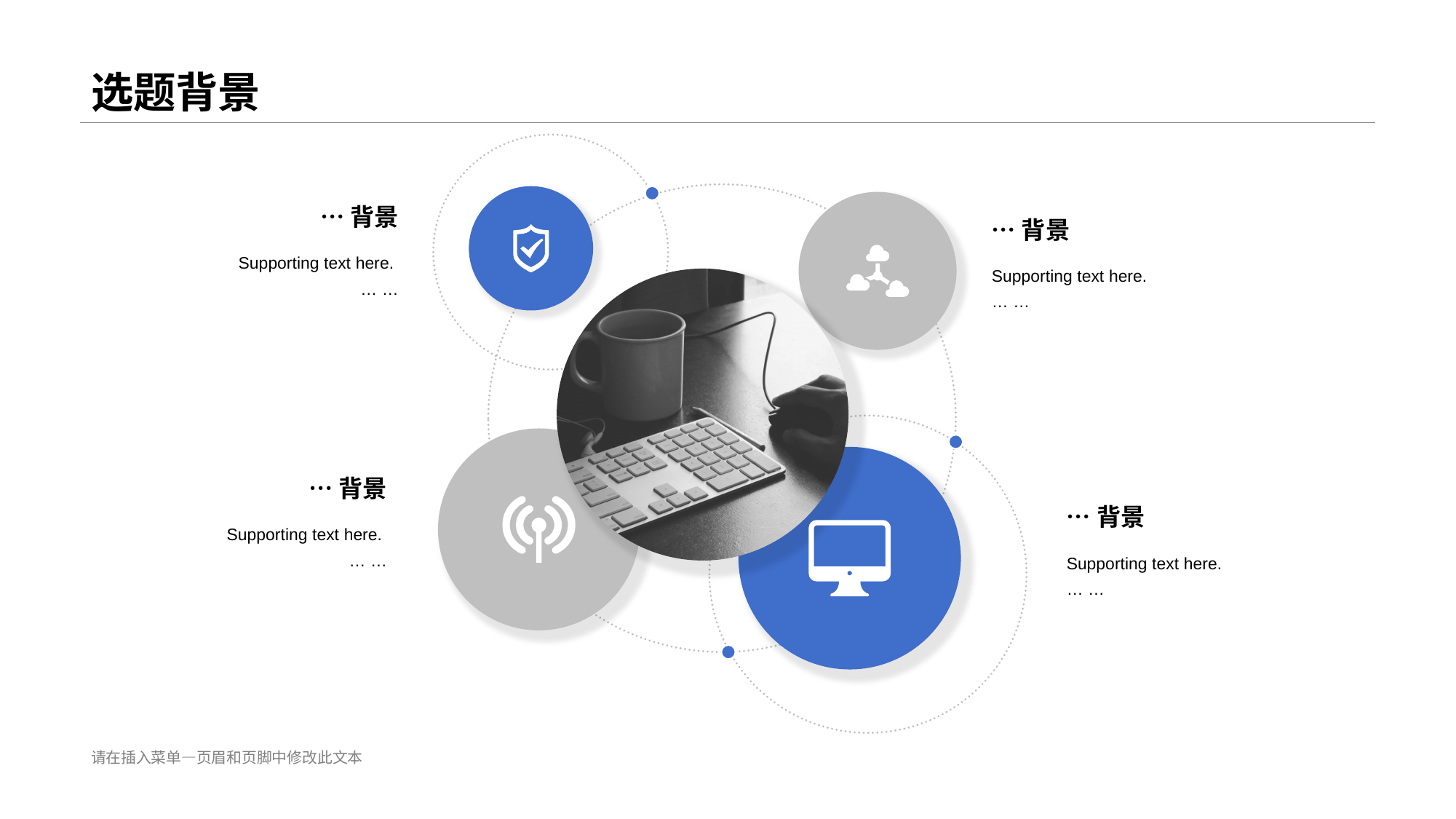

# 选题背景

…背景
Supporting text here.
… …
…背景
Supporting text here.
… …
…背景
Supporting text here.
… …
…背景
Supporting text here.
… …
请在插入菜单—页眉和页脚中修改此文本
4